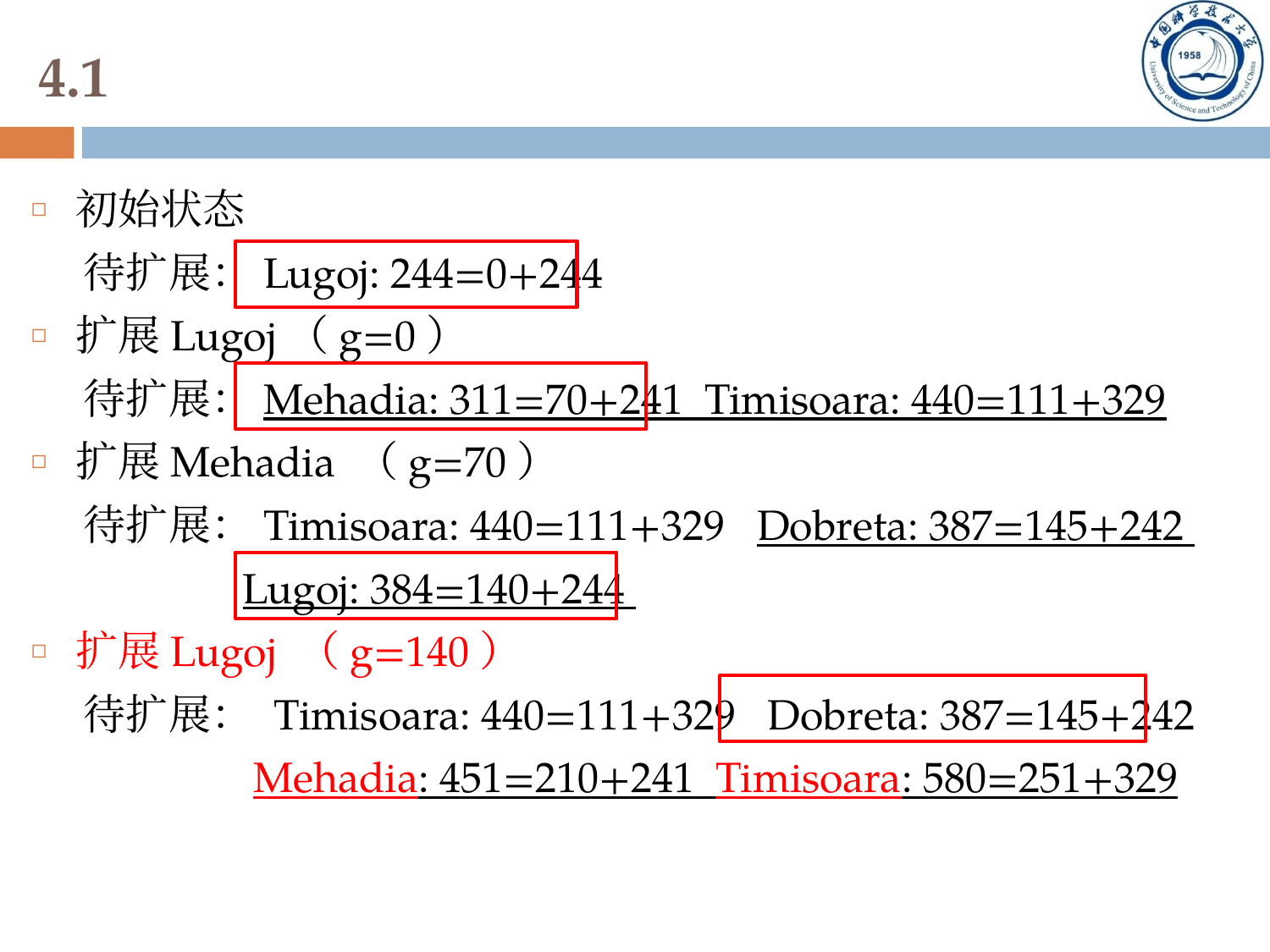

# 4.1
初始状态
    待扩展：Lugoj: 244=0+244
扩展Lugoj（g=0）
    待扩展：Mehadia: 311=70+241  Timisoara: 440=111+329
扩展Mehadia （g=70）
    待扩展：Timisoara: 440=111+329   Dobreta: 387=145+242
	        Lugoj: 384=140+244
扩展Lugoj （g=140）
    待扩展： Timisoara: 440=111+329   Dobreta: 387=145+242
	         Mehadia: 451=210+241  Timisoara: 580=251+329